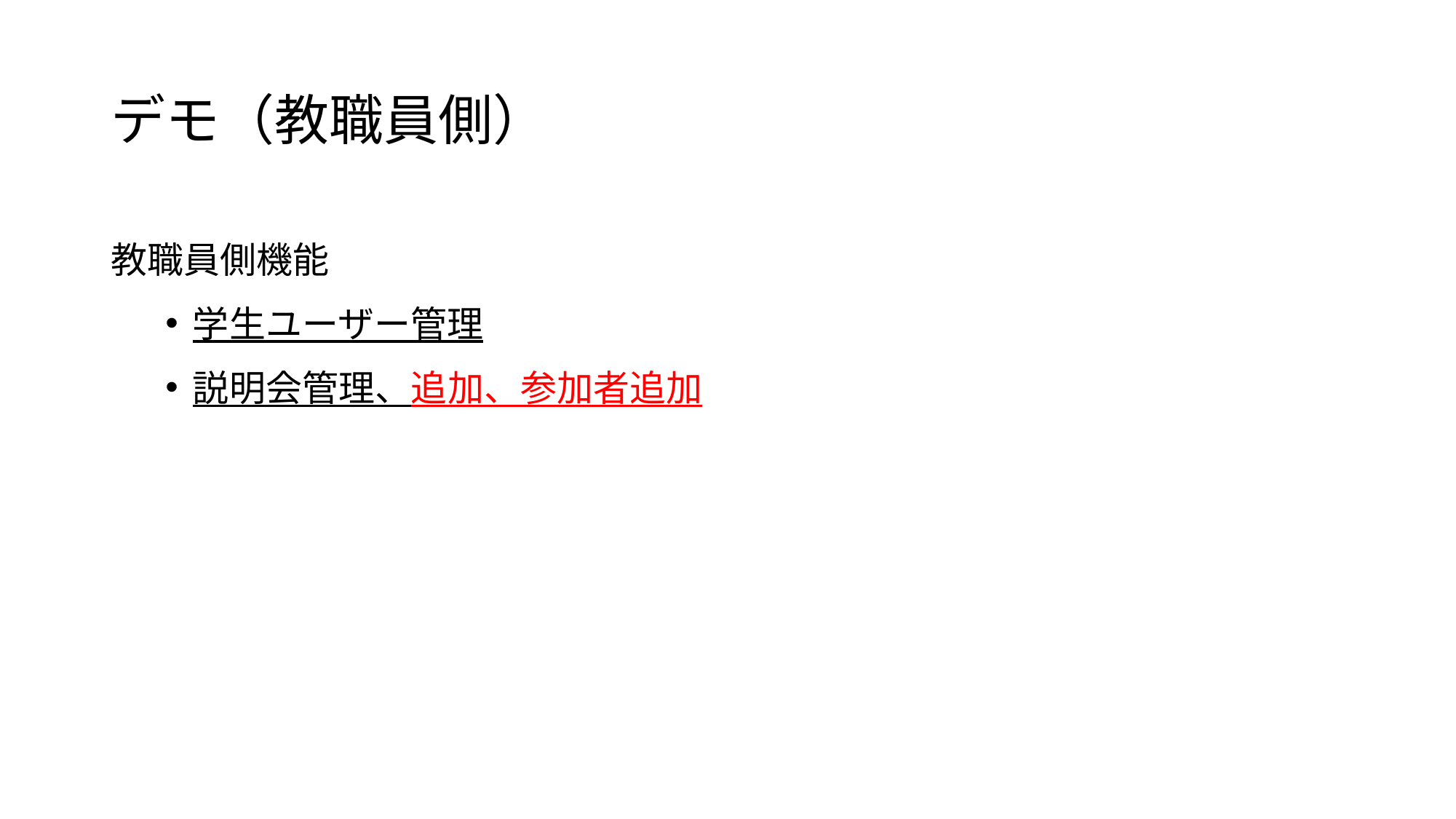

# デモ（教職員側）
教職員側機能
学生ユーザー管理
説明会管理、追加、参加者追加